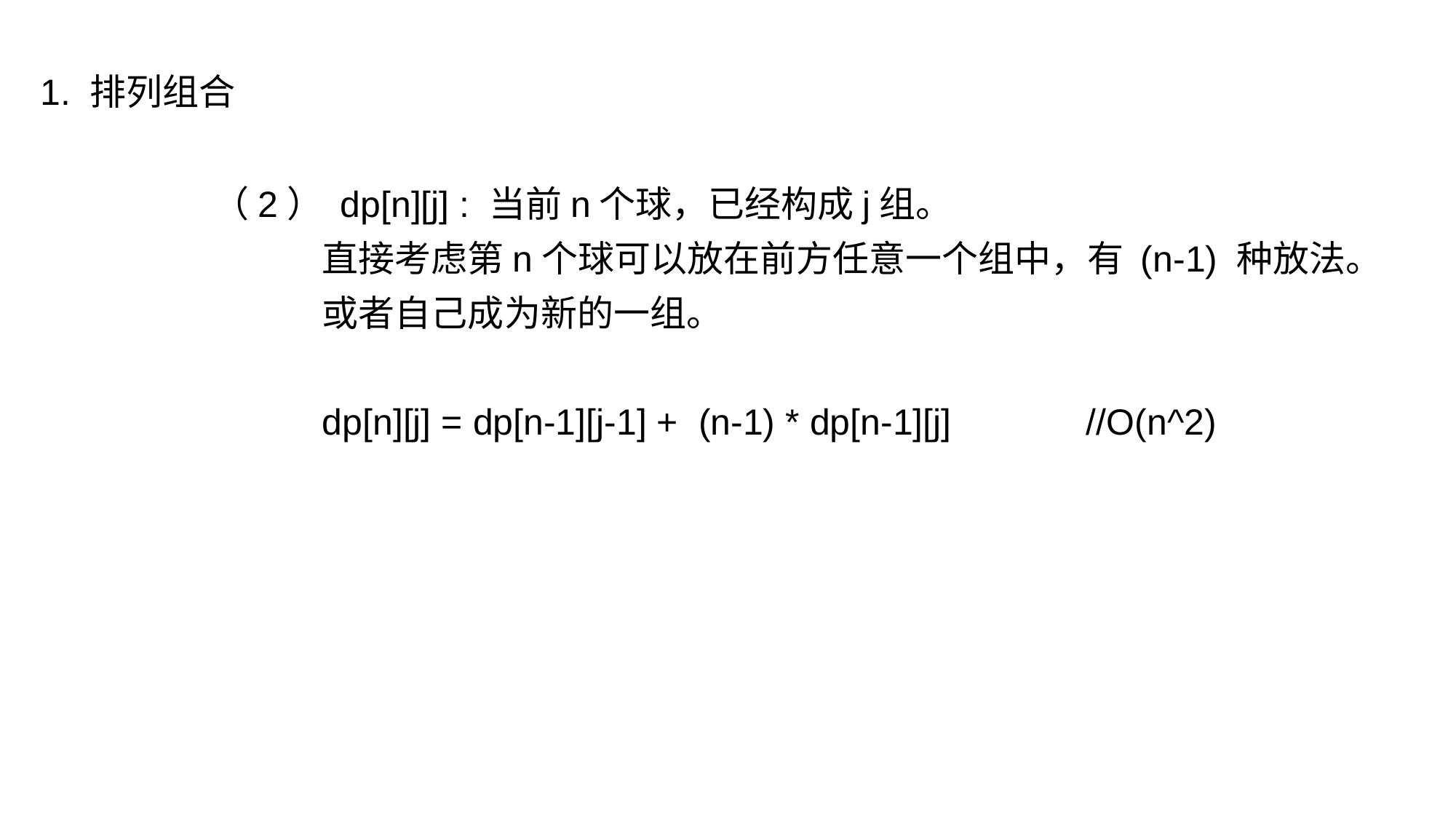

1. 排列组合

（2） dp[n][j] : 当前n个球，已经构成j组。
	直接考虑第n个球可以放在前方任意一个组中，有 (n-1) 种放法。
	或者自己成为新的一组。

	dp[n][j] = dp[n-1][j-1] +  (n-1) * dp[n-1][j]  		//O(n^2)